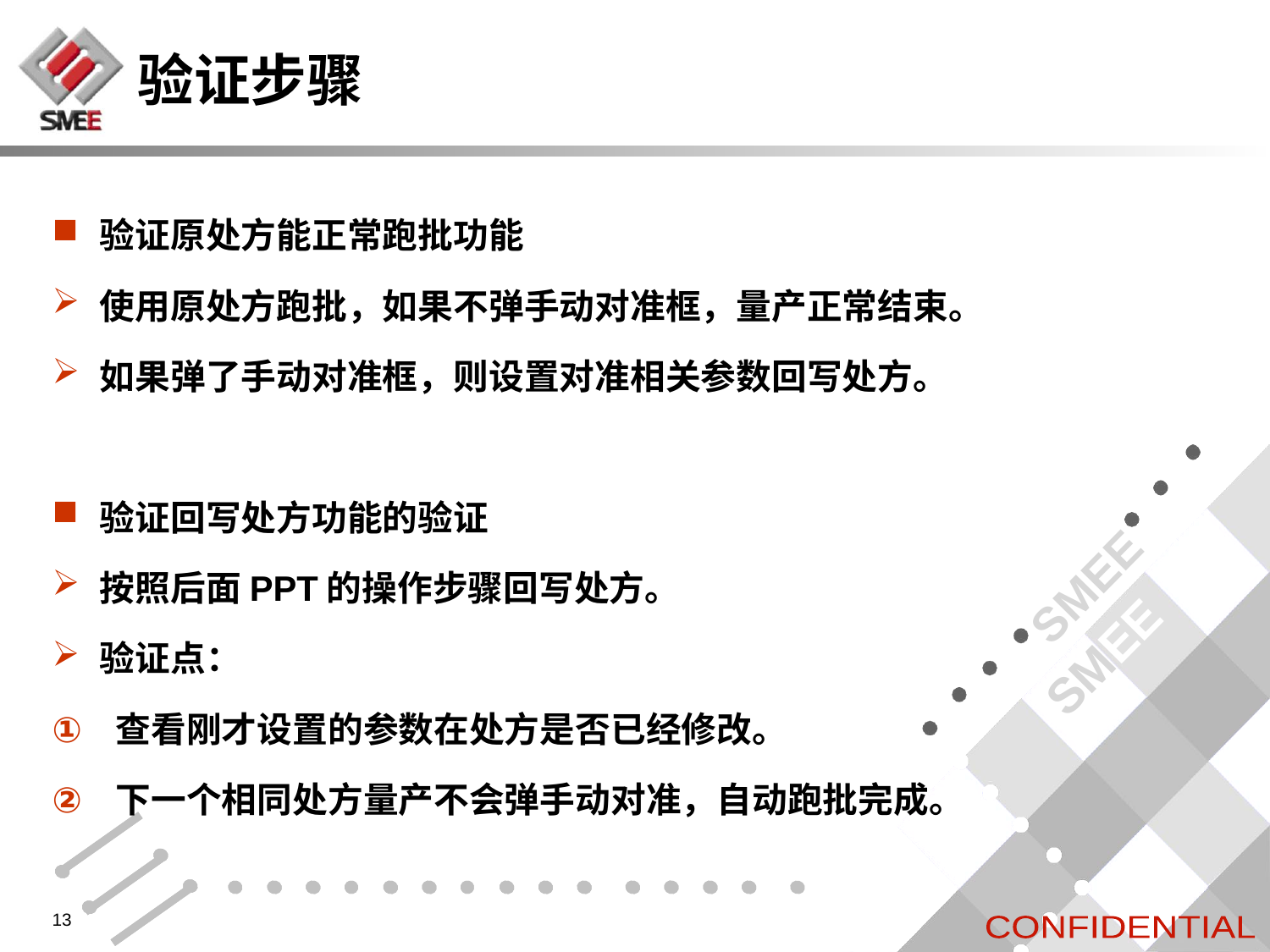

# 验证步骤
验证原处方能正常跑批功能
使用原处方跑批，如果不弹手动对准框，量产正常结束。
如果弹了手动对准框，则设置对准相关参数回写处方。

验证回写处方功能的验证
按照后面PPT的操作步骤回写处方。
验证点：
查看刚才设置的参数在处方是否已经修改。
下一个相同处方量产不会弹手动对准，自动跑批完成。

13